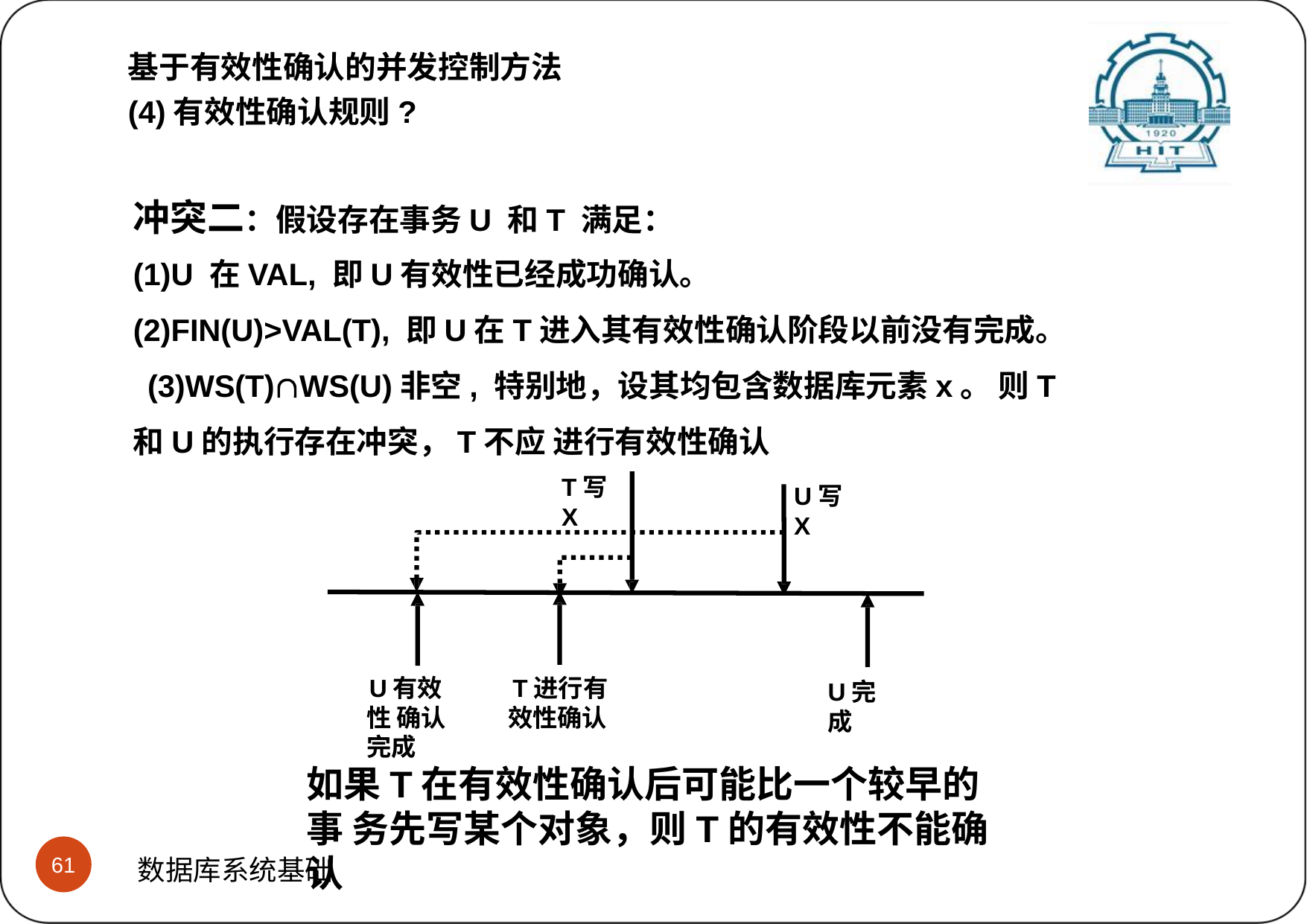

# 基于有效性确认的并发控制方法
(4)有效性确认规则?
冲突二：假设存在事务U 和T 满足： (1)U 在VAL, 即U有效性已经成功确认。
(2)FIN(U)>VAL(T), 即U在T进入其有效性确认阶段以前没有完成。 (3)WS(T)∩WS(U)非空, 特别地，设其均包含数据库元素x。 则T和U的执行存在冲突，T不应 进行有效性确认

T写X
U写X

U有效性 确认完成
T进行有 效性确认
U完成
如果T在有效性确认后可能比一个较早的事 务先写某个对象，则T的有效性不能确认